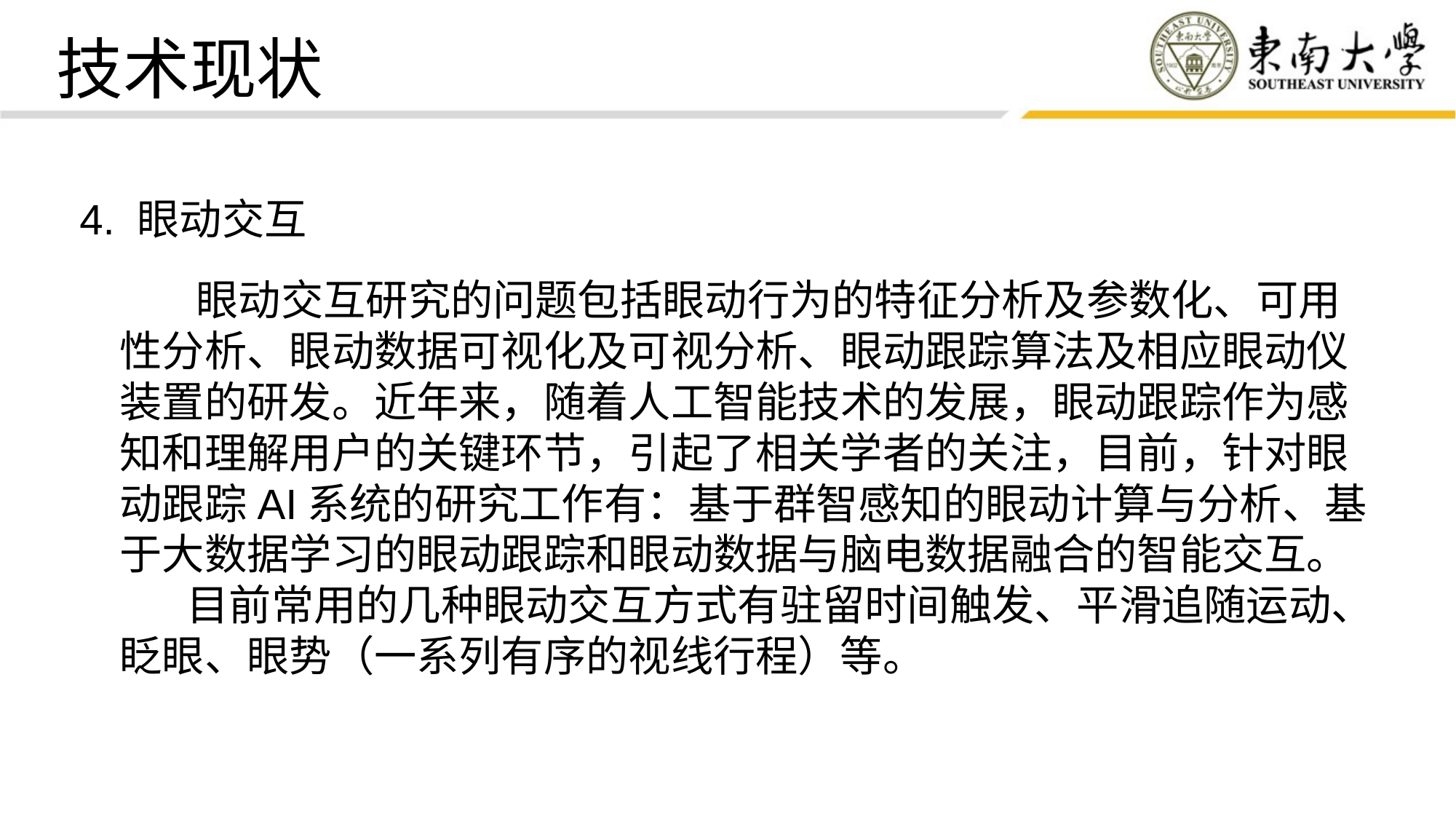

技术现状
4. 眼动交互
       眼动交互研究的问题包括眼动行为的特征分析及参数化、可用性分析、眼动数据可视化及可视分析、眼动跟踪算法及相应眼动仪装置的研发。近年来，随着人工智能技术的发展，眼动跟踪作为感知和理解用户的关键环节，引起了相关学者的关注，目前，针对眼动跟踪AI系统的研究工作有：基于群智感知的眼动计算与分析、基于大数据学习的眼动跟踪和眼动数据与脑电数据融合的智能交互。
      目前常用的几种眼动交互方式有驻留时间触发、平滑追随运动、眨眼、眼势（一系列有序的视线行程）等。